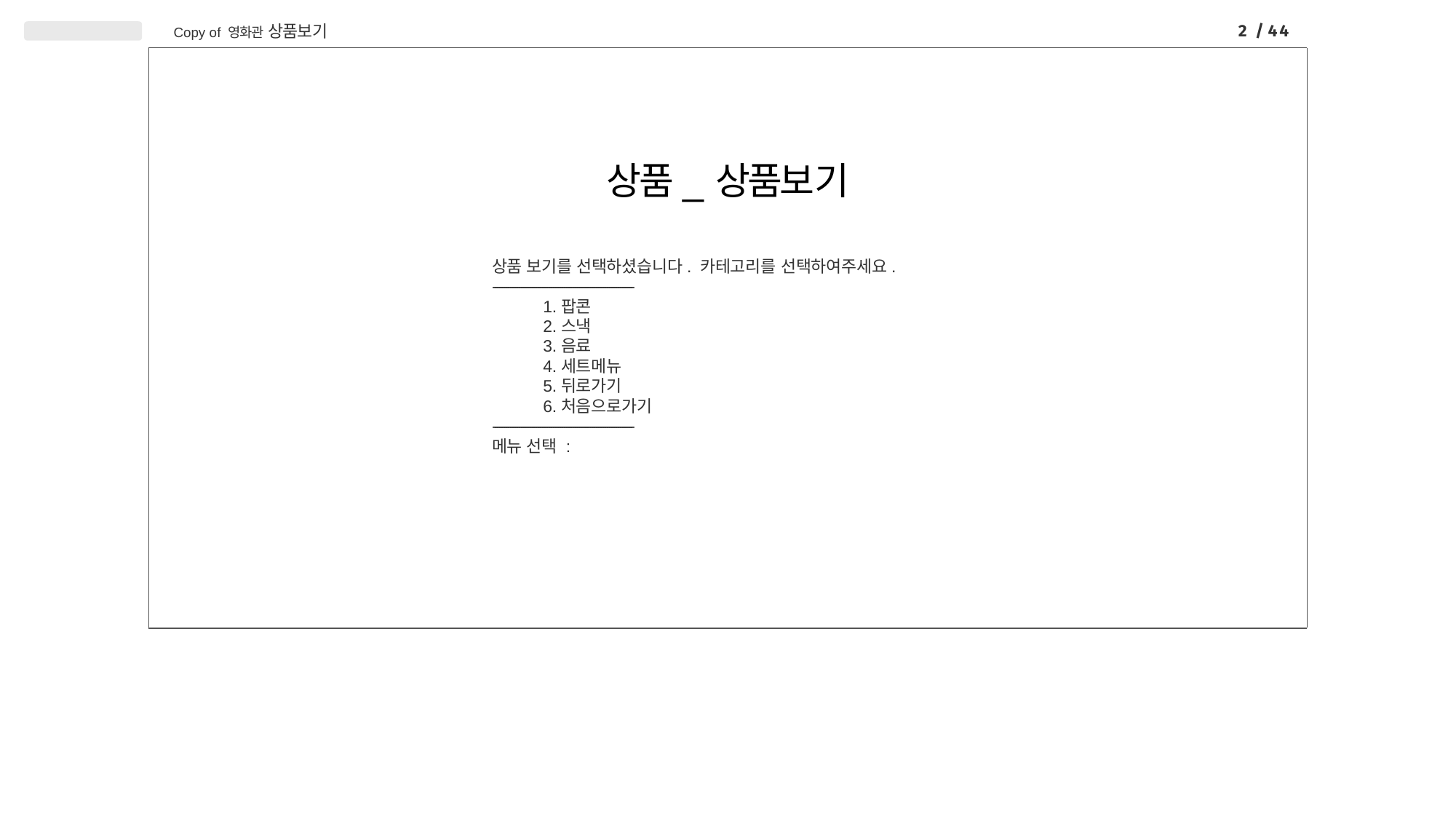

2 / 44
Copy of 영화관 상품보기

# 상품_상품보기
상품 보기를 선택하셨습니다. 카테고리를 선택하여주세요.
-----------------------------------------------------------------
팝콘
스낵
음료
세트메뉴
뒤로가기
처음으로가기
-----------------------------------------------------------------
메뉴 선택 :